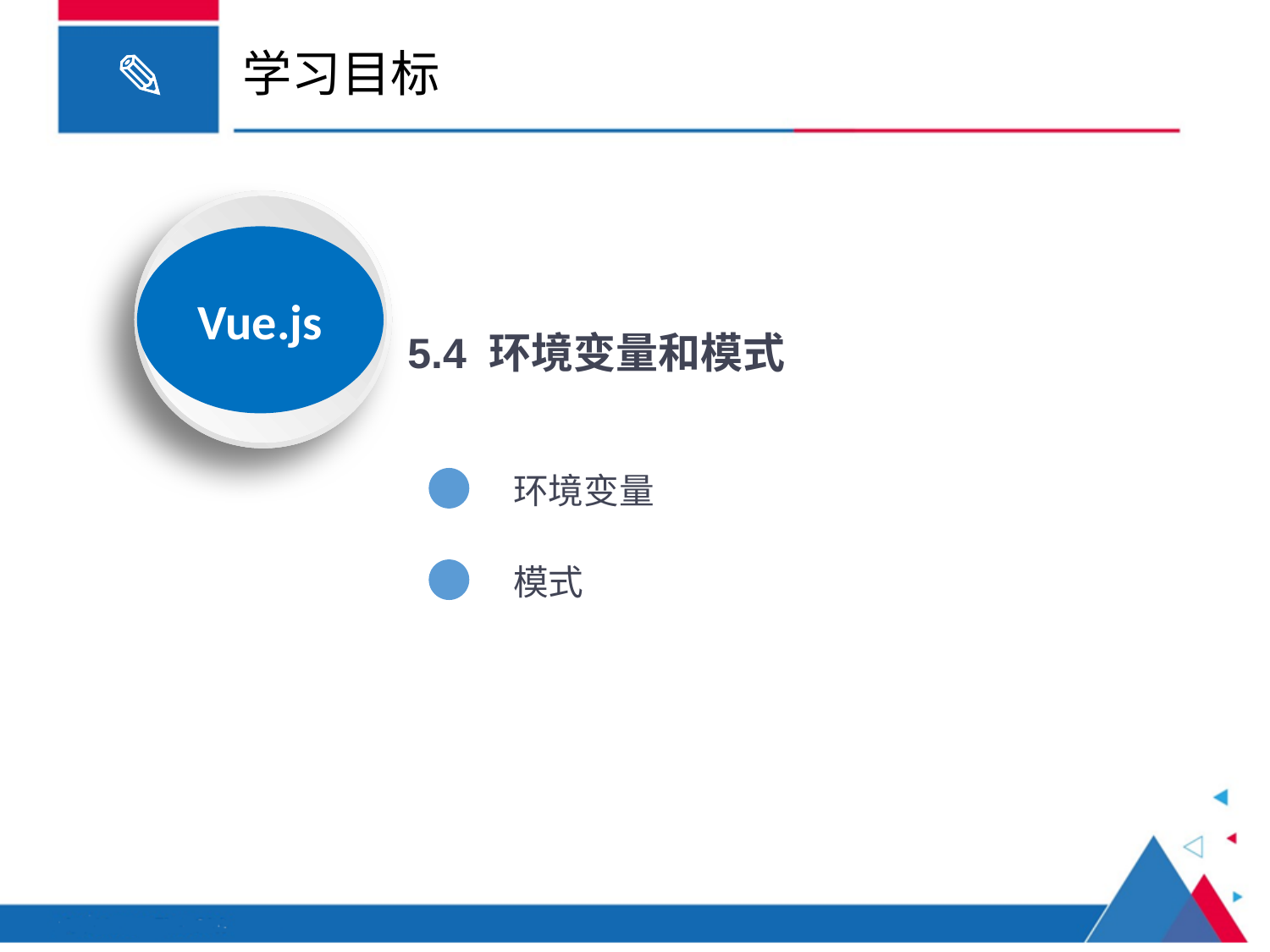

# 学习目标

Vue.js
5.4 环境变量和模式
环境变量

模式